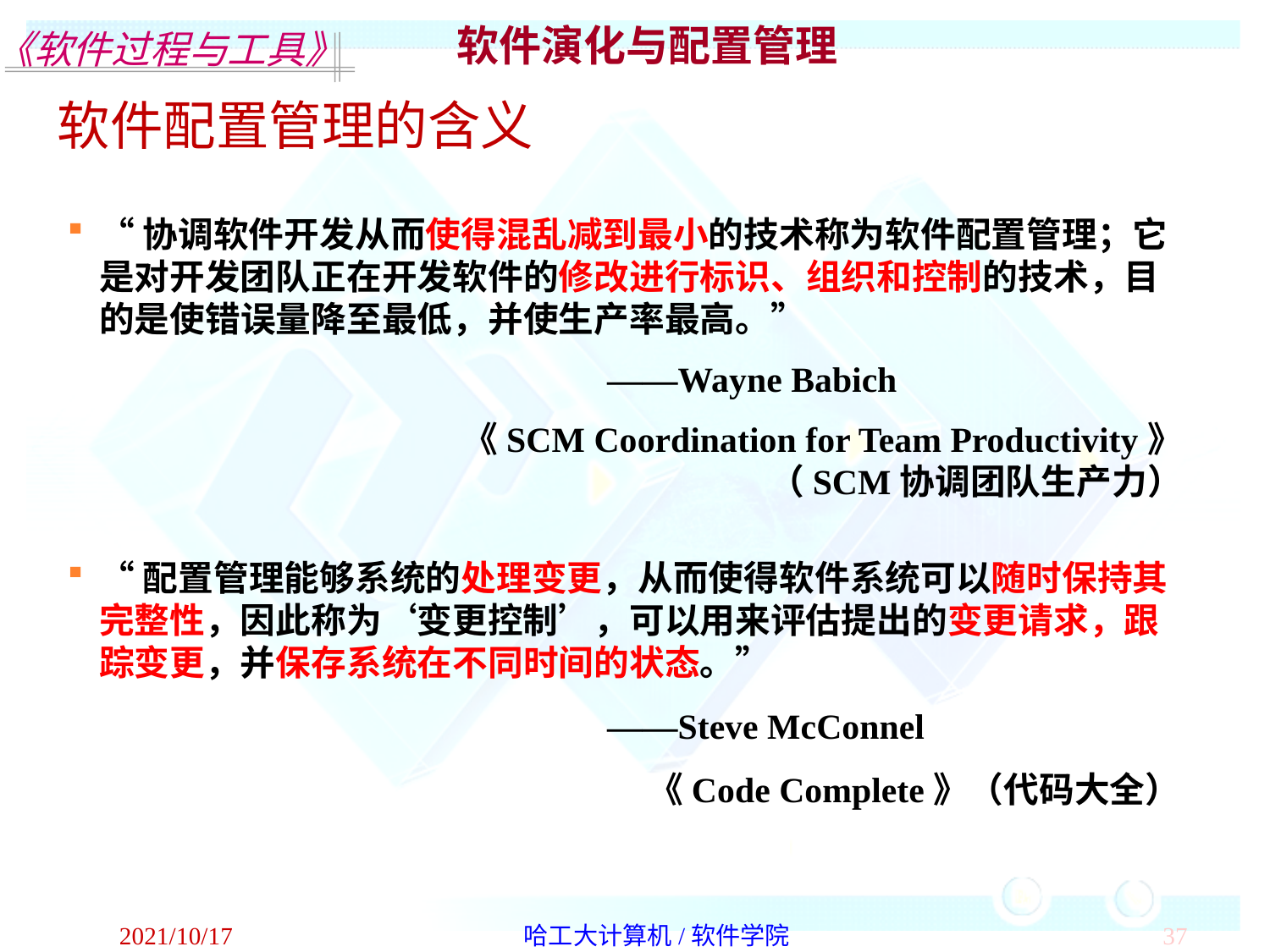

软件演化与配置管理
软件配置管理的含义
“协调软件开发从而使得混乱减到最小的技术称为软件配置管理；它是对开发团队正在开发软件的修改进行标识、组织和控制的技术，目的是使错误量降至最低，并使生产率最高。”
					——Wayne Babich
《SCM Coordination for Team Productivity》
（SCM协调团队生产力）

“配置管理能够系统的处理变更，从而使得软件系统可以随时保持其完整性，因此称为‘变更控制’，可以用来评估提出的变更请求，跟踪变更，并保存系统在不同时间的状态。”
					——Steve McConnel
					    《Code Complete》（代码大全）